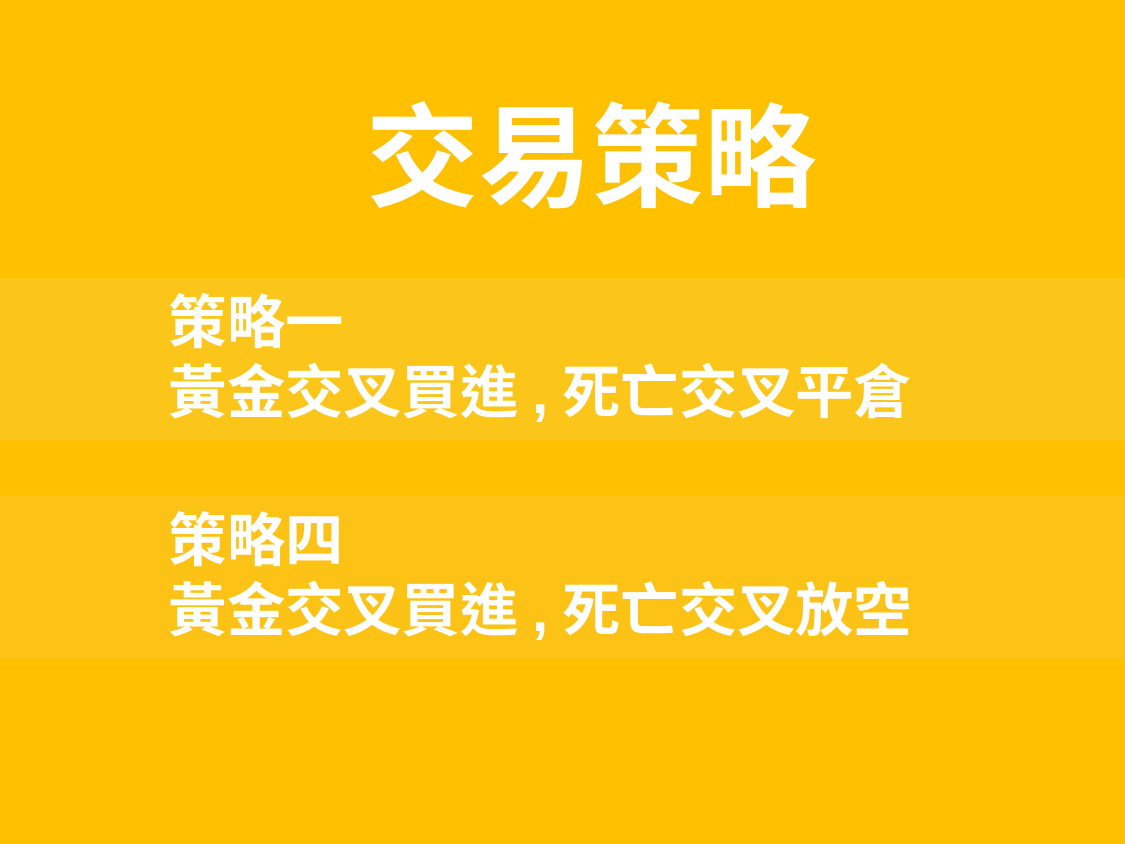

交易策略

策略一
黃金交叉買進,死亡交叉平倉

策略四
黃金交叉買進,死亡交叉放空